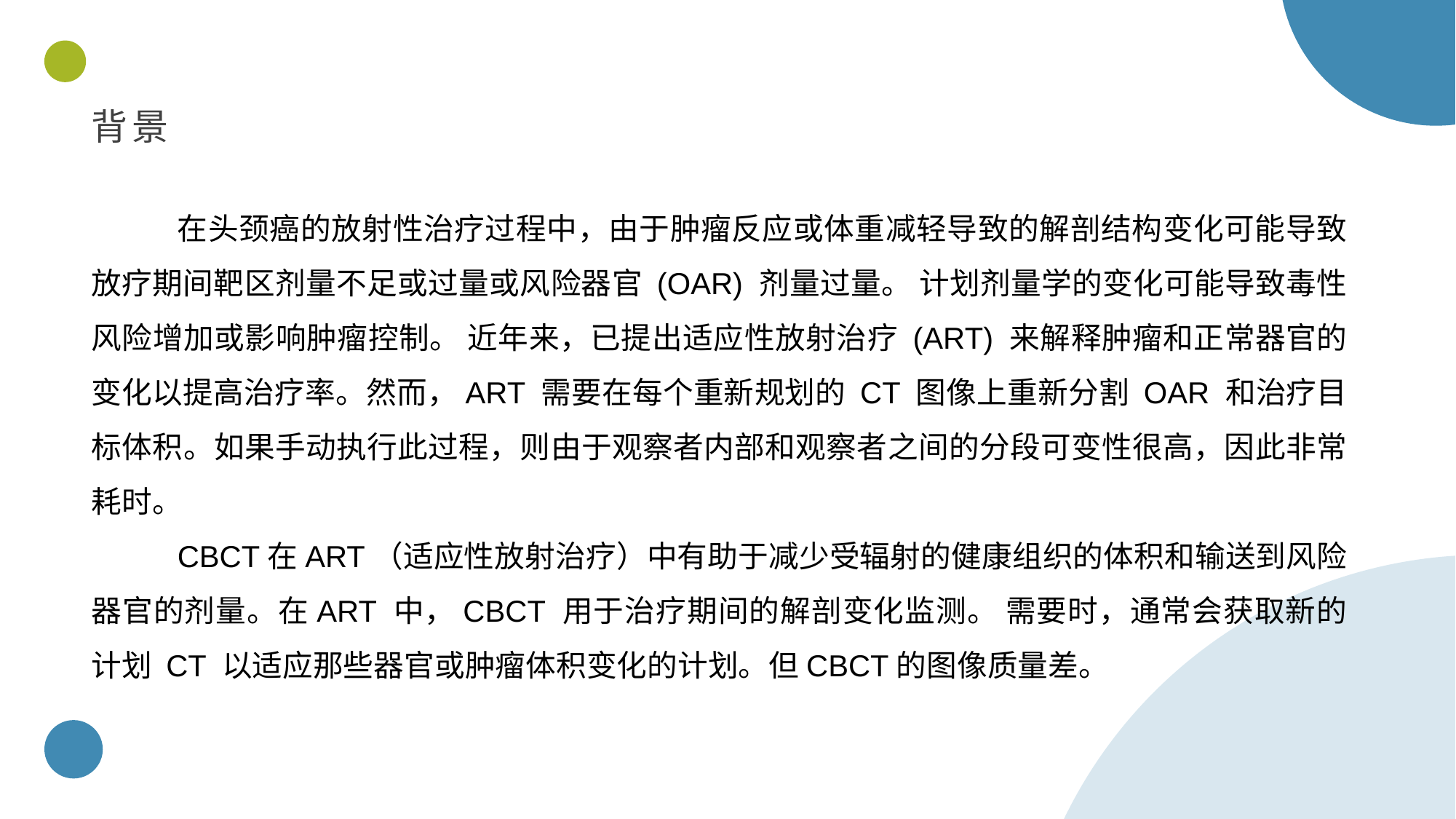

https://www.ypppt.com/
背景
在头颈癌的放射性治疗过程中，由于肿瘤反应或体重减轻导致的解剖结构变化可能导致放疗期间靶区剂量不足或过量或风险器官 (OAR) 剂量过量。 计划剂量学的变化可能导致毒性风险增加或影响肿瘤控制。 近年来，已提出适应性放射治疗 (ART) 来解释肿瘤和正常器官的变化以提高治疗率。然而，ART 需要在每个重新规划的 CT 图像上重新分割 OAR 和治疗目标体积。如果手动执行此过程，则由于观察者内部和观察者之间的分段可变性很高，因此非常耗时。
CBCT在ART（适应性放射治疗）中有助于减少受辐射的健康组织的体积和输送到风险器官的剂量。在ART 中，CBCT 用于治疗期间的解剖变化监测。 需要时，通常会获取新的计划 CT 以适应那些器官或肿瘤体积变化的计划。但CBCT的图像质量差。